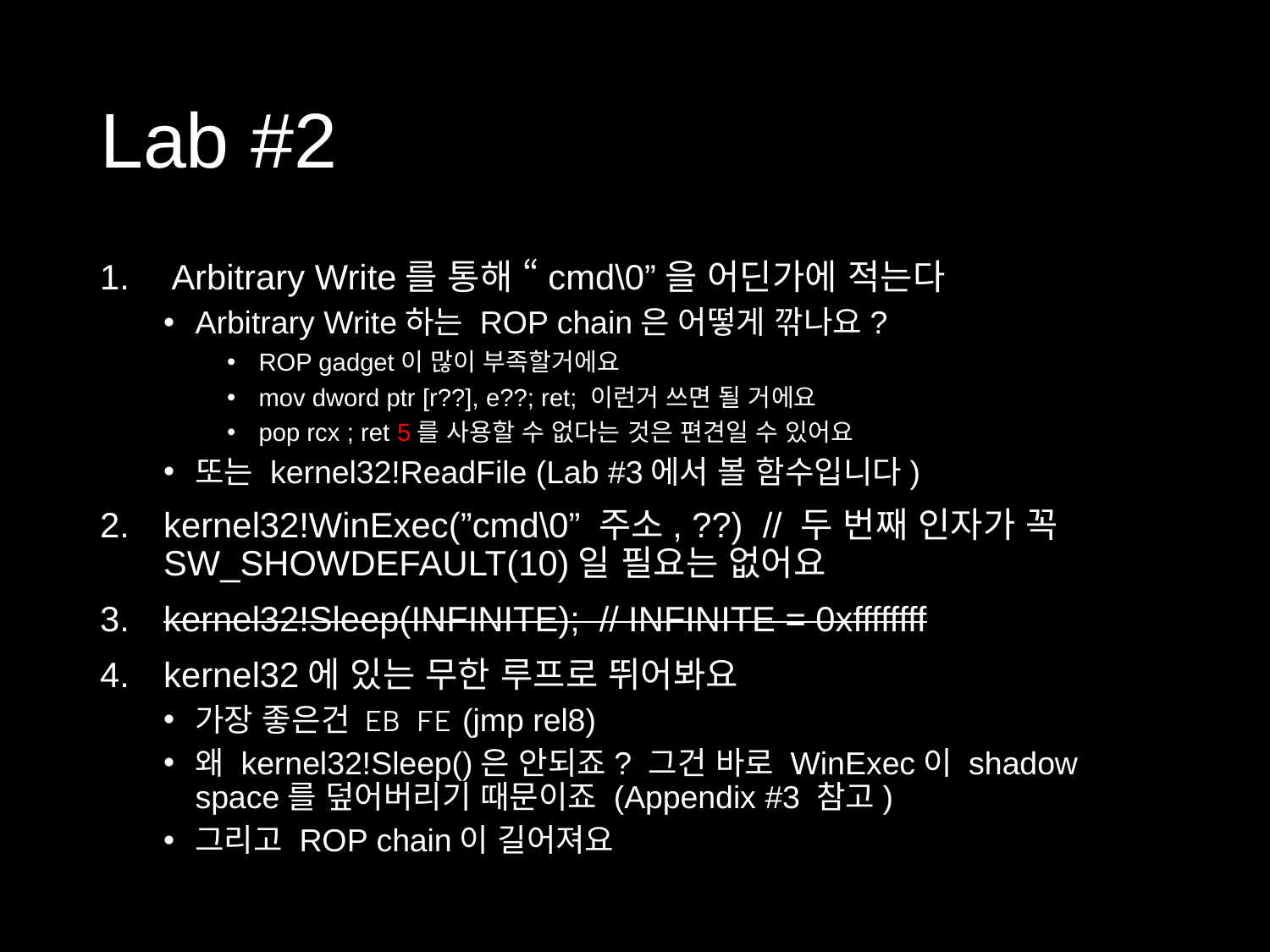

# Lab #2
Arbitrary Write를 통해 “cmd\0”을 어딘가에 적는다
Arbitrary Write하는 ROP chain은 어떻게 깎나요?
ROP gadget이 많이 부족할거에요
mov dword ptr [r??], e??; ret; 이런거 쓰면 될 거에요
pop rcx ; ret 5를 사용할 수 없다는 것은 편견일 수 있어요
또는 kernel32!ReadFile (Lab #3에서 볼 함수입니다)
kernel32!WinExec(”cmd\0” 주소, ??)  // 두 번째 인자가 꼭 SW_SHOWDEFAULT(10)일 필요는 없어요
kernel32!Sleep(INFINITE);  // INFINITE = 0xffffffff
kernel32에 있는 무한 루프로 뛰어봐요
가장 좋은건 EB FE (jmp rel8)
왜 kernel32!Sleep()은 안되죠? 그건 바로 WinExec이 shadow space를 덮어버리기 때문이죠 (Appendix #3 참고)
그리고 ROP chain이 길어져요